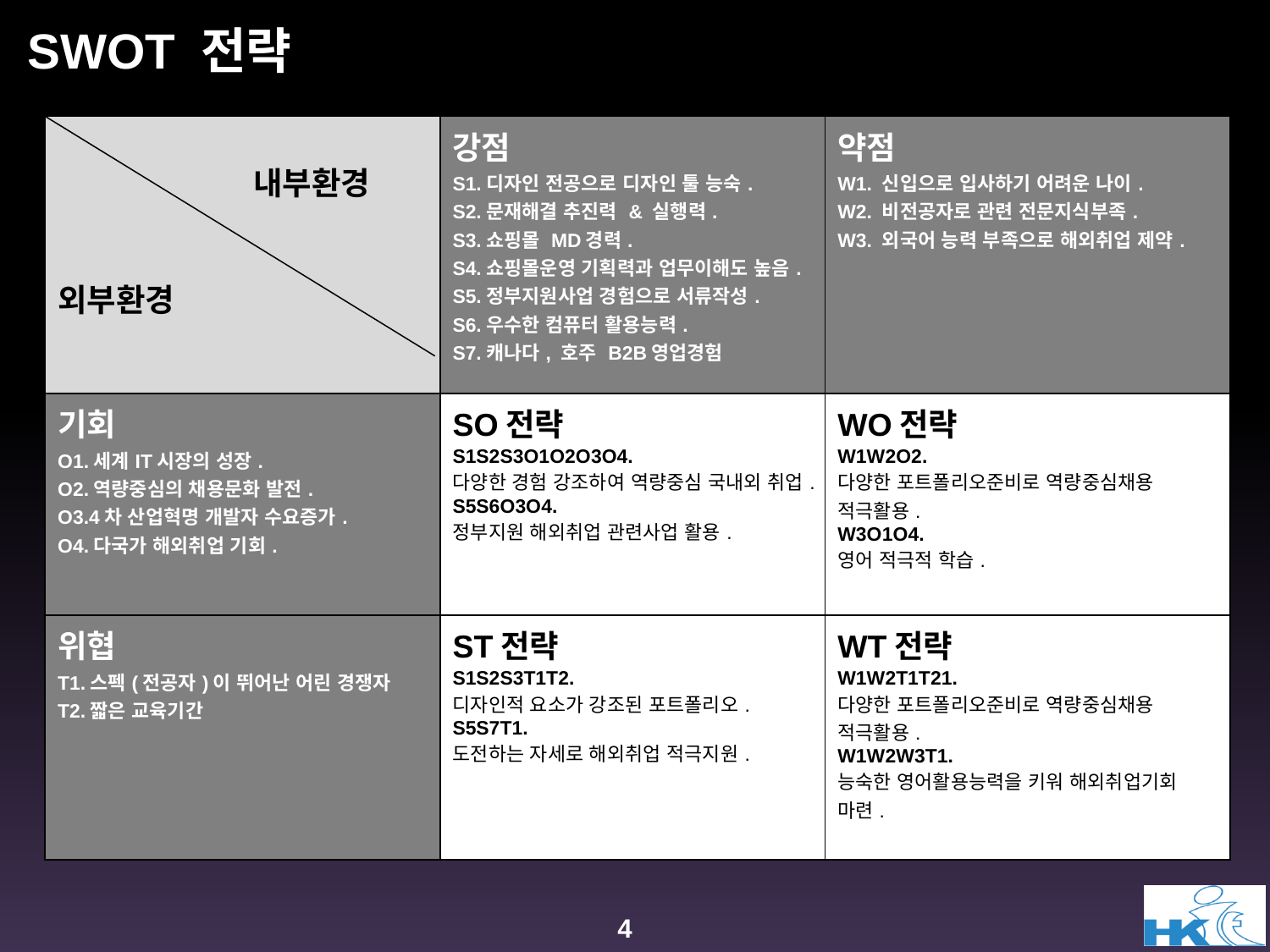

# SWOT 전략
| 내부환경 외부환경 | 강점 S1.디자인 전공으로 디자인 툴 능숙. S2.문재해결 추진력 & 실행력. S3.쇼핑몰 MD경력. S4.쇼핑몰운영 기획력과 업무이해도 높음. S5.정부지원사업 경험으로 서류작성. S6.우수한 컴퓨터 활용능력. S7.캐나다, 호주 B2B영업경험 | 약점 W1. 신입으로 입사하기 어려운 나이. W2. 비전공자로 관련 전문지식부족. W3. 외국어 능력 부족으로 해외취업 제약. |
| --- | --- | --- |
| 기회 O1.세계IT시장의 성장. O2.역량중심의 채용문화 발전. O3.4차 산업혁명 개발자 수요증가. O4.다국가 해외취업 기회. | SO전략 S1S2S3O1O2O3O4. 다양한 경험 강조하여 역량중심 국내외 취업. S5S6O3O4. 정부지원 해외취업 관련사업 활용. | WO전략 W1W2O2. 다양한 포트폴리오준비로 역량중심채용 적극활용. W3O1O4. 영어 적극적 학습. |
| 위협 T1.스펙(전공자)이 뛰어난 어린 경쟁자 T2.짧은 교육기간 | ST전략 S1S2S3T1T2. 디자인적 요소가 강조된 포트폴리오. S5S7T1. 도전하는 자세로 해외취업 적극지원. | WT전략 W1W2T1T21. 다양한 포트폴리오준비로 역량중심채용 적극활용. W1W2W3T1. 능숙한 영어활용능력을 키워 해외취업기회 마련. |
4